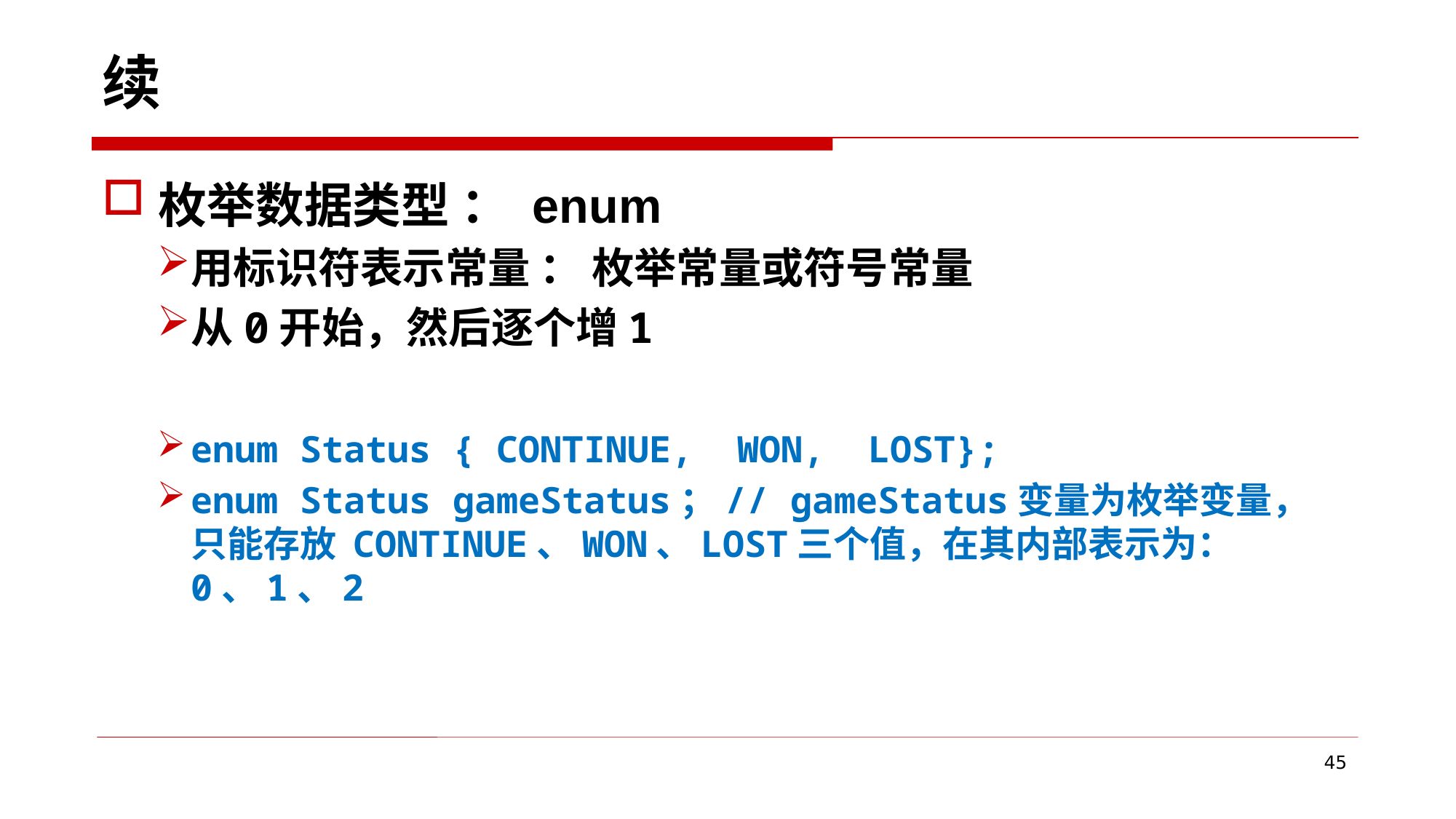

续
枚举数据类型 ： enum
用标识符表示常量 ： 枚举常量或符号常量
从0开始，然后逐个增1

enum Status { CONTINUE,  WON,  LOST};
enum Status gameStatus；// gameStatus变量为枚举变量，只能存放 CONTINUE、WON、LOST三个值，在其内部表示为：0、1、2
45